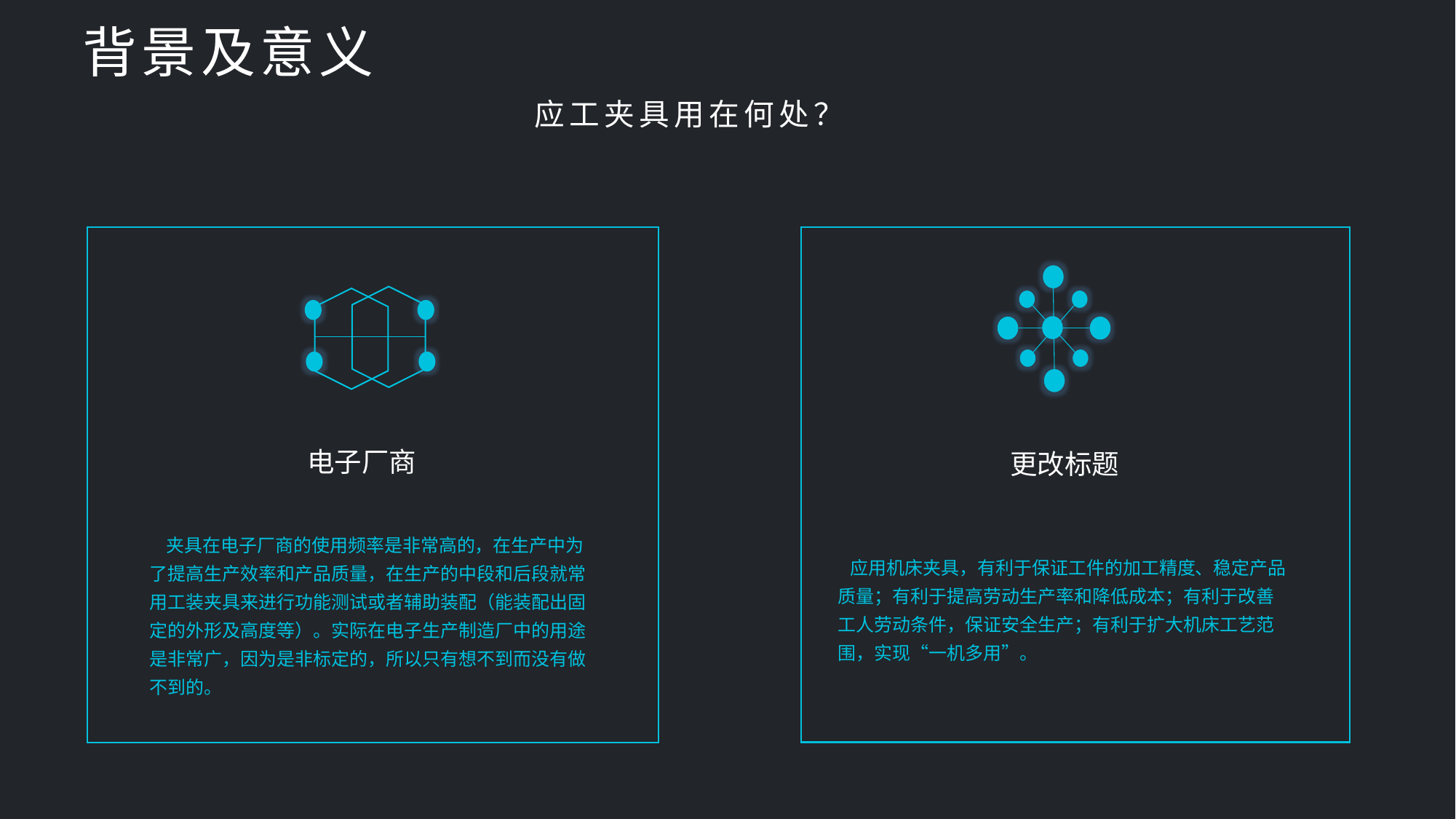

背景及意义
应工夹具用在何处？

电子厂商
   夹具在电子厂商的使用频率是非常高的，在生产中为了提高生产效率和产品质量，在生产的中段和后段就常用工装夹具来进行功能测试或者辅助装配（能装配出固定的外形及高度等）。实际在电子生产制造厂中的用途是非常广，因为是非标定的，所以只有想不到而没有做不到的。

更改标题
  应用机床夹具，有利于保证工件的加工精度、稳定产品质量；有利于提高劳动生产率和降低成本；有利于改善工人劳动条件，保证安全生产；有利于扩大机床工艺范围，实现“一机多用”。